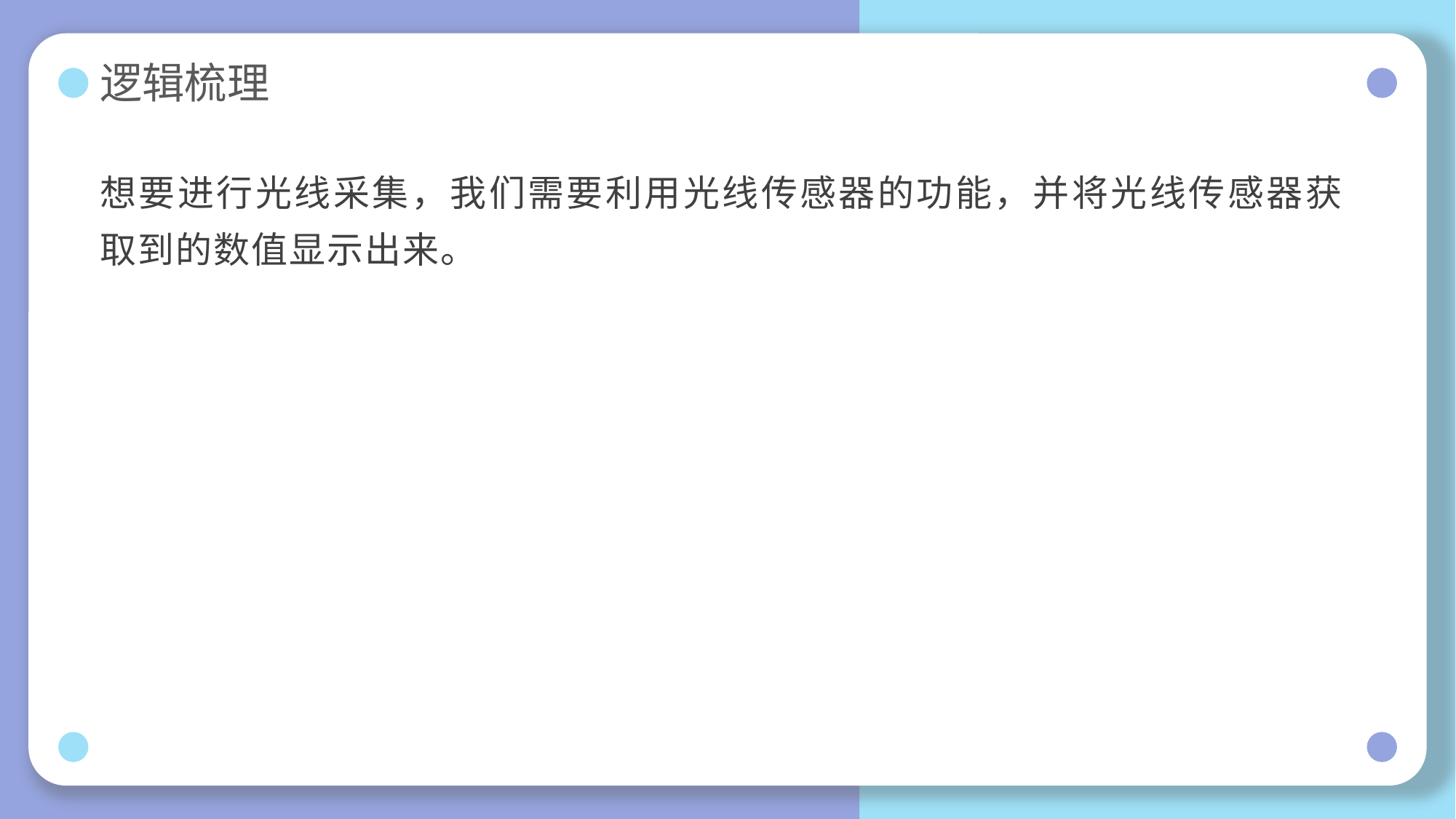

# 逻辑梳理
想要进行光线采集，我们需要利用光线传感器的功能，并将光线传感器获取到的数值显示出来。